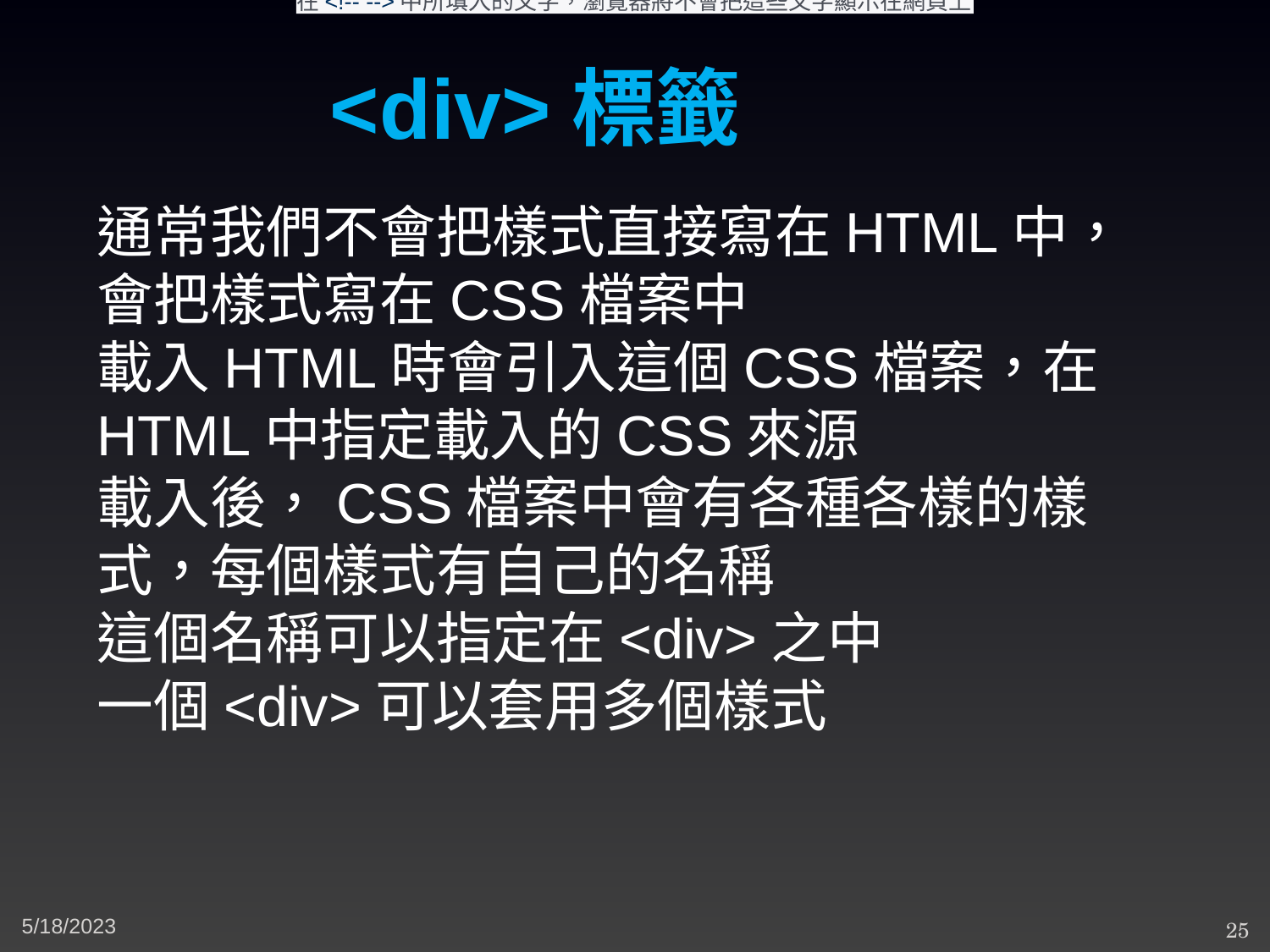

在<!-- -->中所填入的文字，瀏覽器將不會把這些文字顯示在網頁上
<div>標籤
通常我們不會把樣式直接寫在HTML中，會把樣式寫在CSS檔案中
載入HTML時會引入這個CSS檔案，在HTML中指定載入的CSS來源
載入後，CSS檔案中會有各種各樣的樣式，每個樣式有自己的名稱
這個名稱可以指定在<div>之中
一個<div>可以套用多個樣式
5/18/2023
25